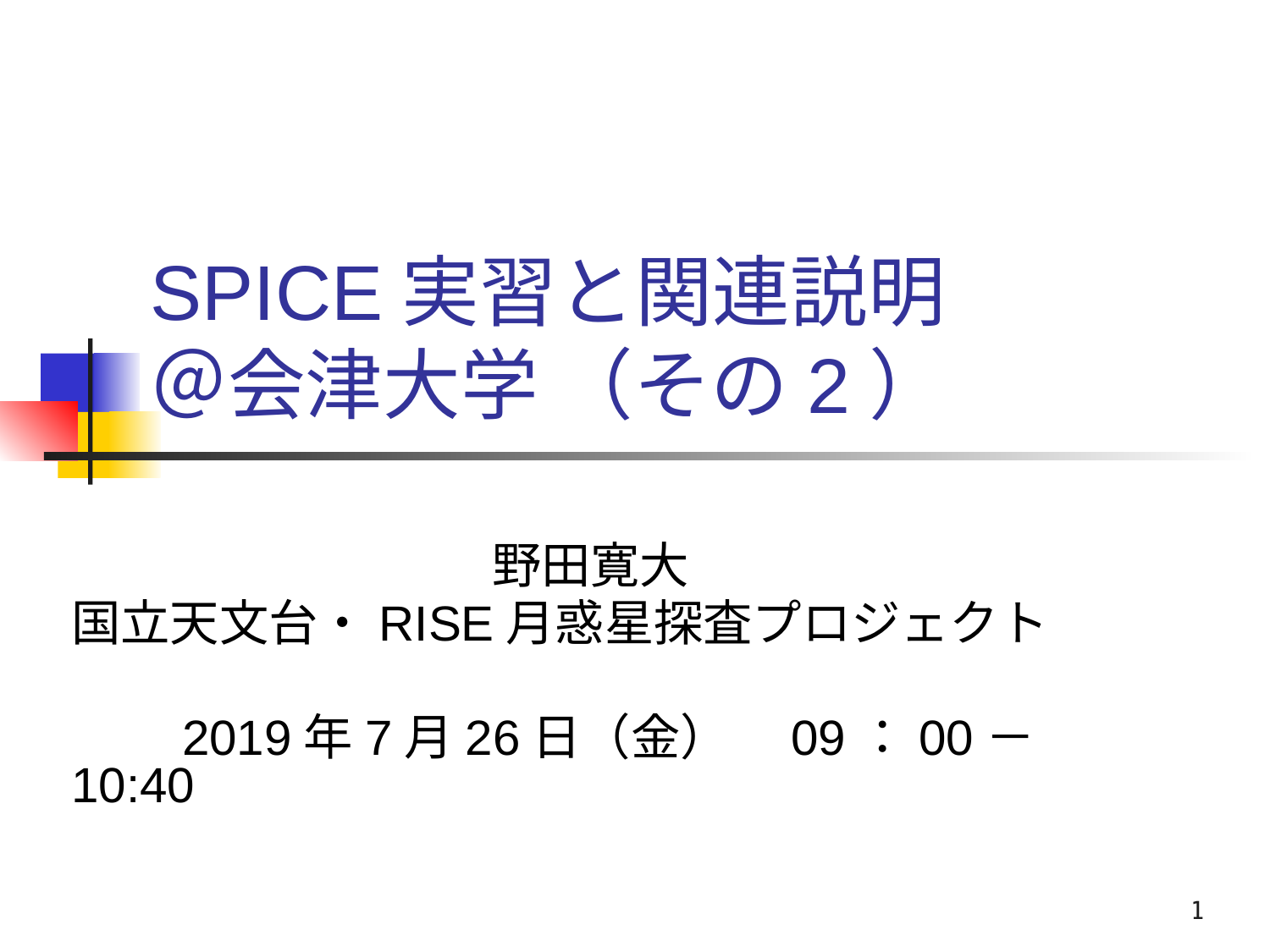

# SPICE実習と関連説明 ＠会津大学 （その2）
野田寛大
国立天文台・RISE月惑星探査プロジェクト

　　2019年7月26日（金）　09：00－10:40

1